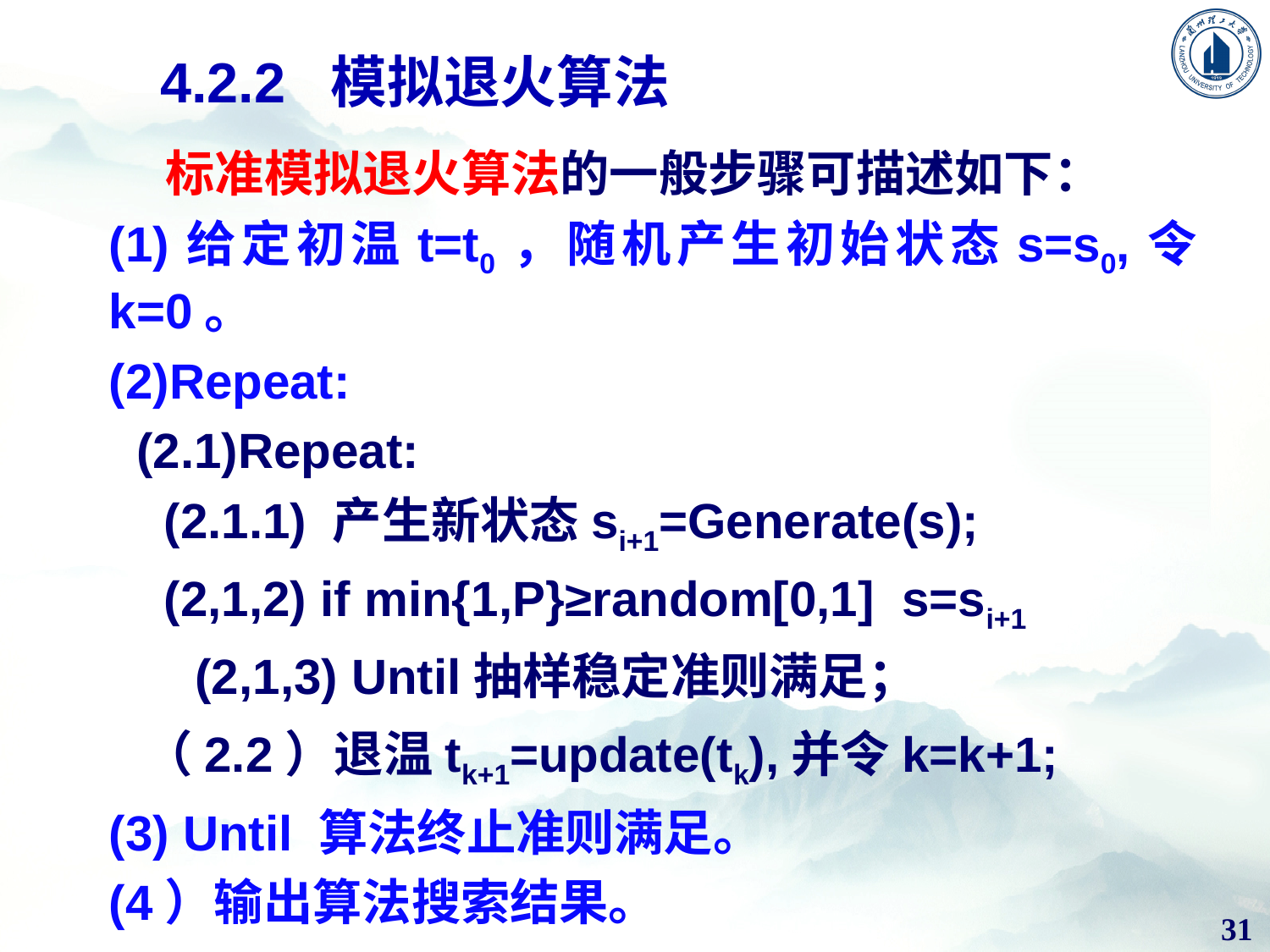

4.2.2  模拟退火算法
    标准模拟退火算法的一般步骤可描述如下：
(1)给定初温t=t0，随机产生初始状态s=s0,令k=0。
(2)Repeat:
  (2.1)Repeat:
    (2.1.1) 产生新状态si+1=Generate(s);
    (2,1,2) if min{1,P}≥random[0,1]  s=si+1
          (2,1,3) Until抽样稳定准则满足；
  （2.2）退温tk+1=update(tk),并令k=k+1;
(3) Until 算法终止准则满足。
(4）输出算法搜索结果。
31